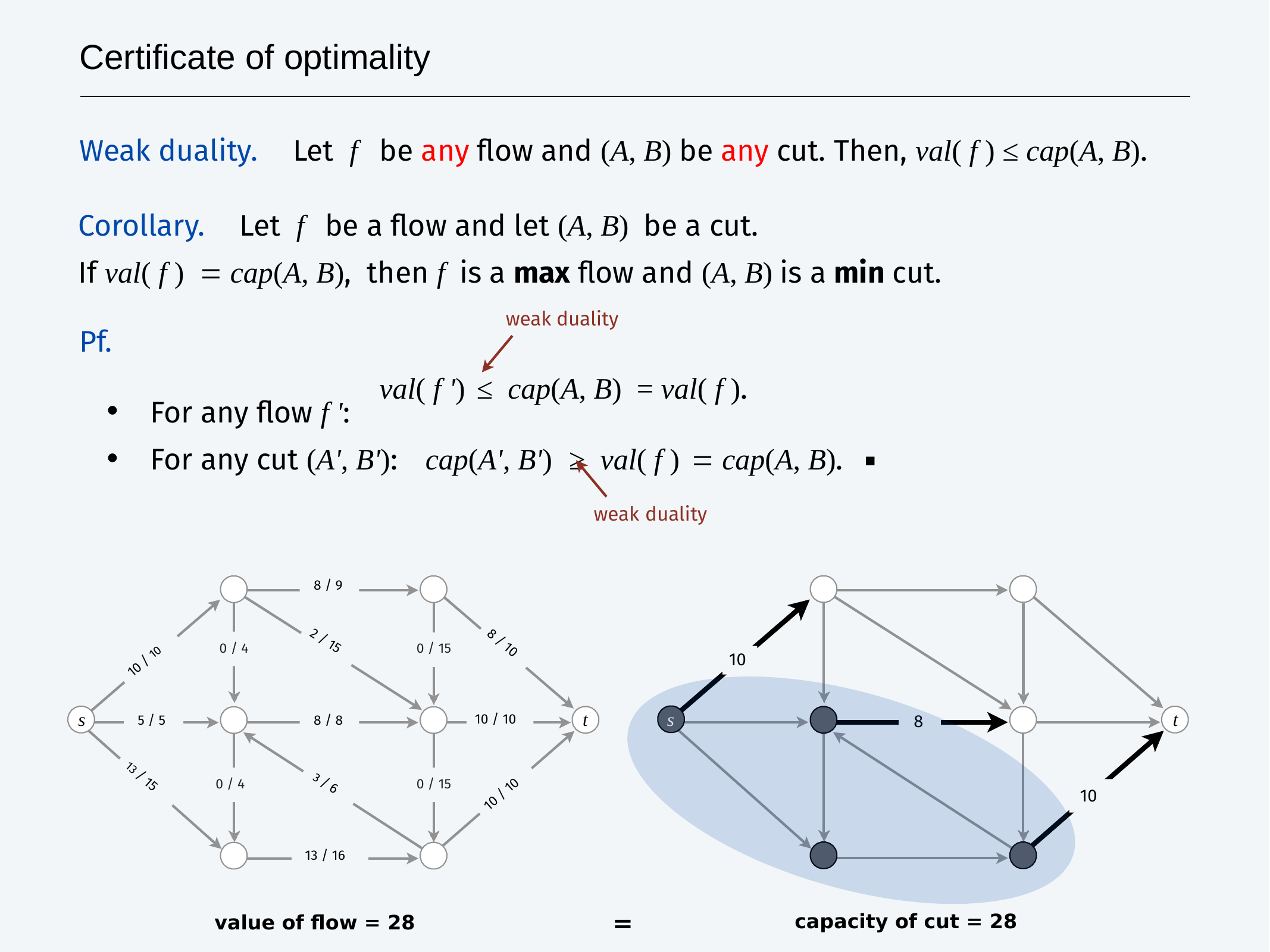

# Certificate of optimality

Weak duality.	Let  f
 be any flow and (A, B) be any cut. Then, val( f ) ≤ cap(A, B).
Corollary.	Let  f	 be a flow and let (A, B)  be a cut.
If val( f )  = cap(A, B),  then f	 is a max flow and (A, B) is a min cut.
weak duality

Pf.
・For any flow f ':
val( f ') 	≤	cap(A, B)	= val( f ).
・For any cut (A', B'):	cap(A', B')	≥	val( f )	=	cap(A, B).	▪

weak duality

8 / 9

2 / 15
0 / 4
0 / 15
8 / 10

10
10 / 10

s
t
s
t

10 / 10
8

5 / 5
8 / 8

0 / 4
0 / 15
13 / 15

3 / 6
10
10 / 10

13 / 16

=
capacity of cut = 28
value of flow = 28